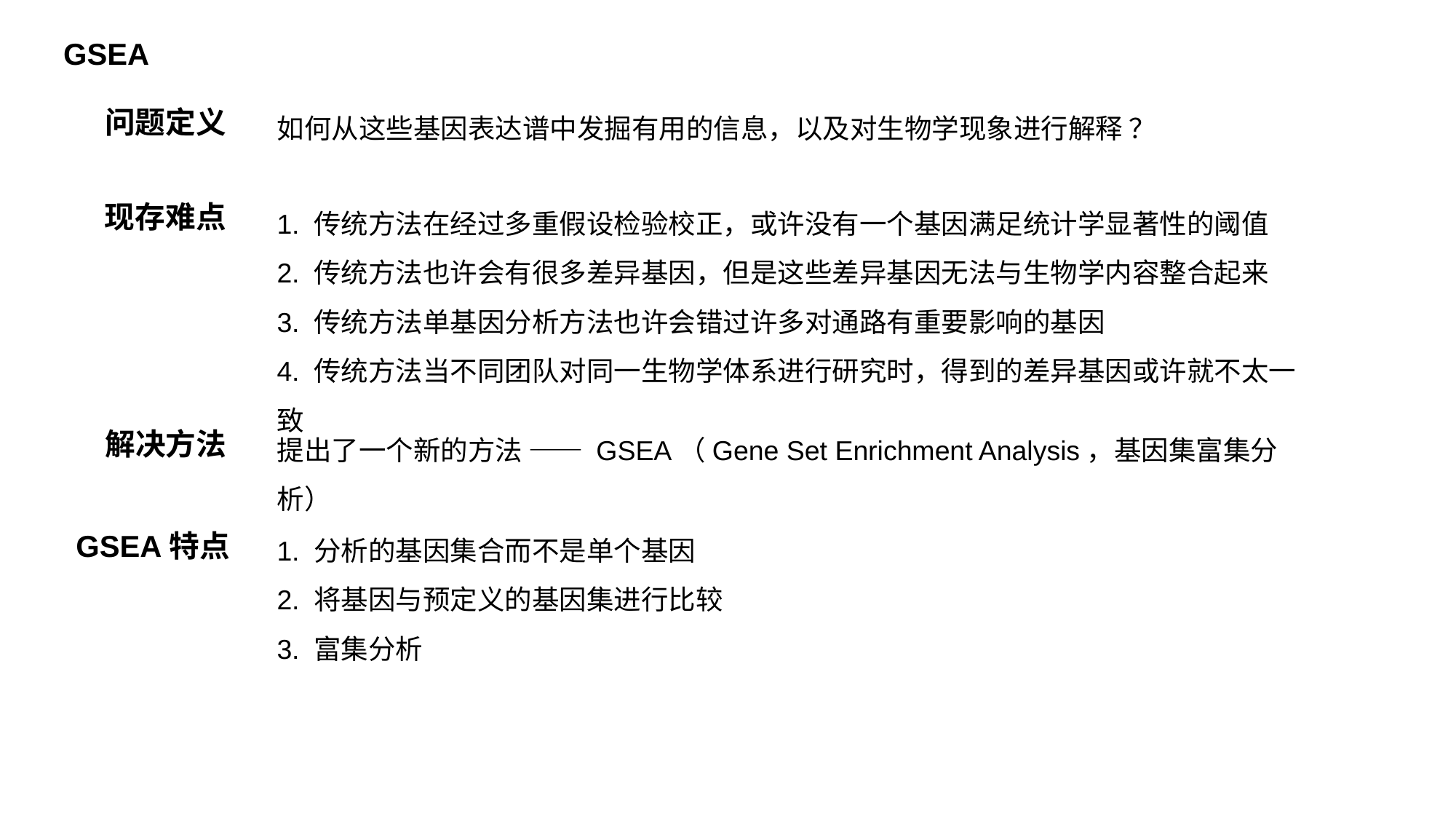

GSEA
如何从这些基因表达谱中发掘有用的信息，以及对生物学现象进行解释 ？
问题定义
1. 传统方法在经过多重假设检验校正，或许没有一个基因满足统计学显著性的阈值
2. 传统方法也许会有很多差异基因，但是这些差异基因无法与生物学内容整合起来
3. 传统方法单基因分析方法也许会错过许多对通路有重要影响的基因
4. 传统方法当不同团队对同一生物学体系进行研究时，得到的差异基因或许就不太一致
现存难点
提出了一个新的方法 —— GSEA（Gene Set Enrichment Analysis，基因集富集分析）
解决方法
1. 分析的基因集合而不是单个基因
2. 将基因与预定义的基因集进行比较
3. 富集分析
GSEA特点